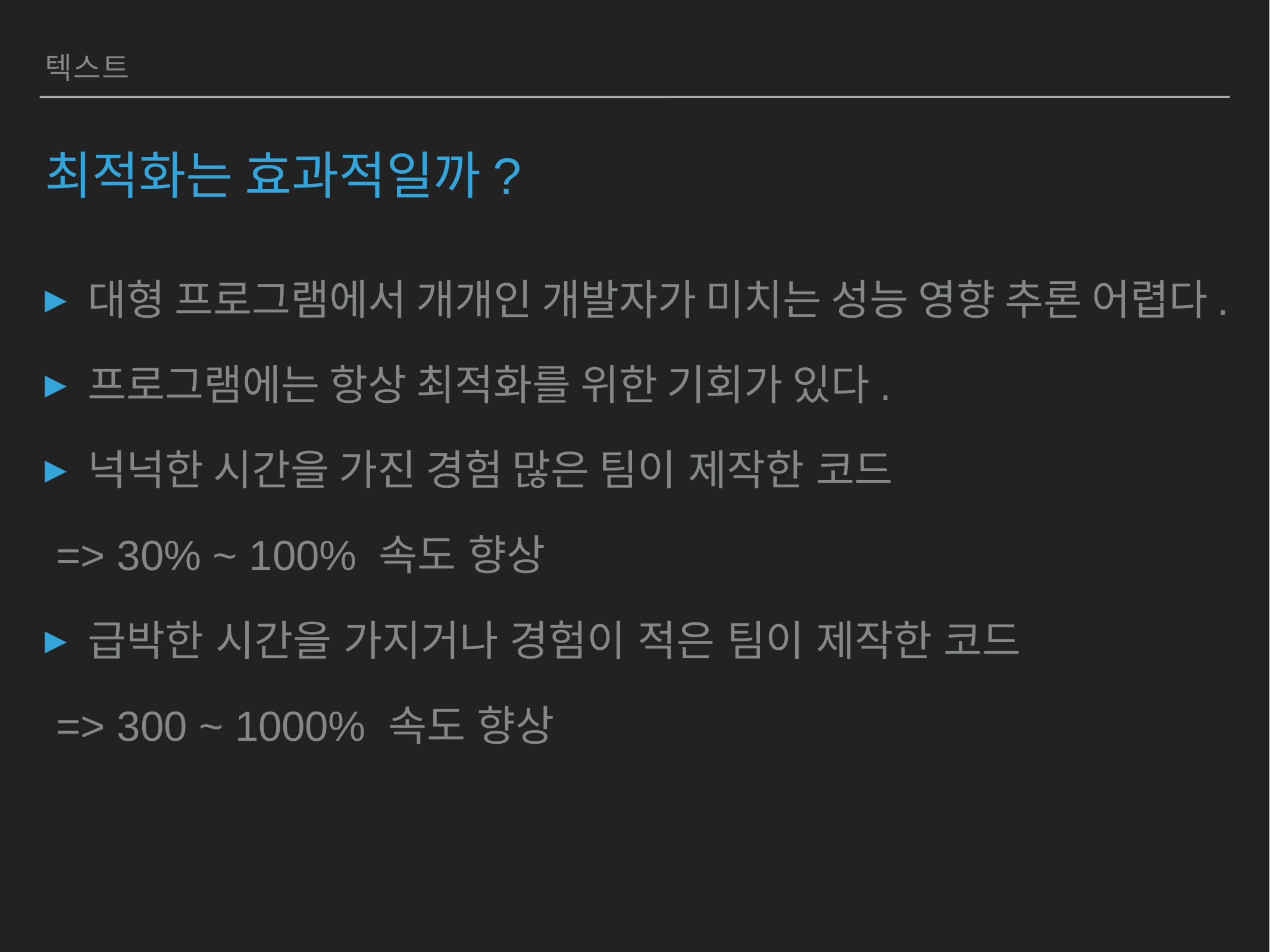

텍스트
# 최적화는 효과적일까?
대형 프로그램에서 개개인 개발자가 미치는 성능 영향 추론 어렵다.
프로그램에는 항상 최적화를 위한 기회가 있다.
넉넉한 시간을 가진 경험 많은 팀이 제작한 코드
 => 30% ~ 100% 속도 향상
급박한 시간을 가지거나 경험이 적은 팀이 제작한 코드
 => 300 ~ 1000% 속도 향상